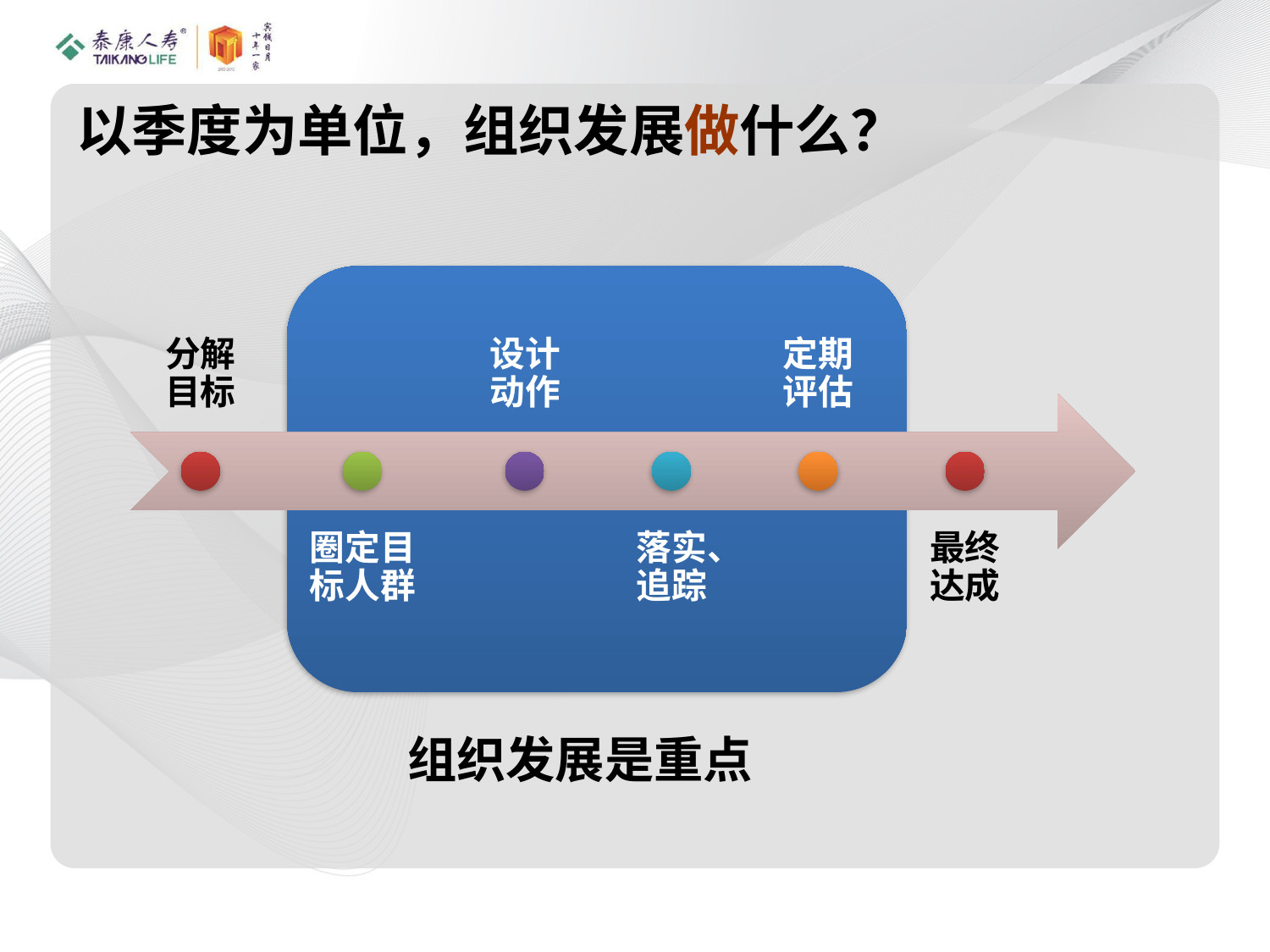

以季度为单位，组织发展做什么？

分解目标
圈定目标人群
设计动作
落实、追踪
定期评估
最终达成
组织发展是重点